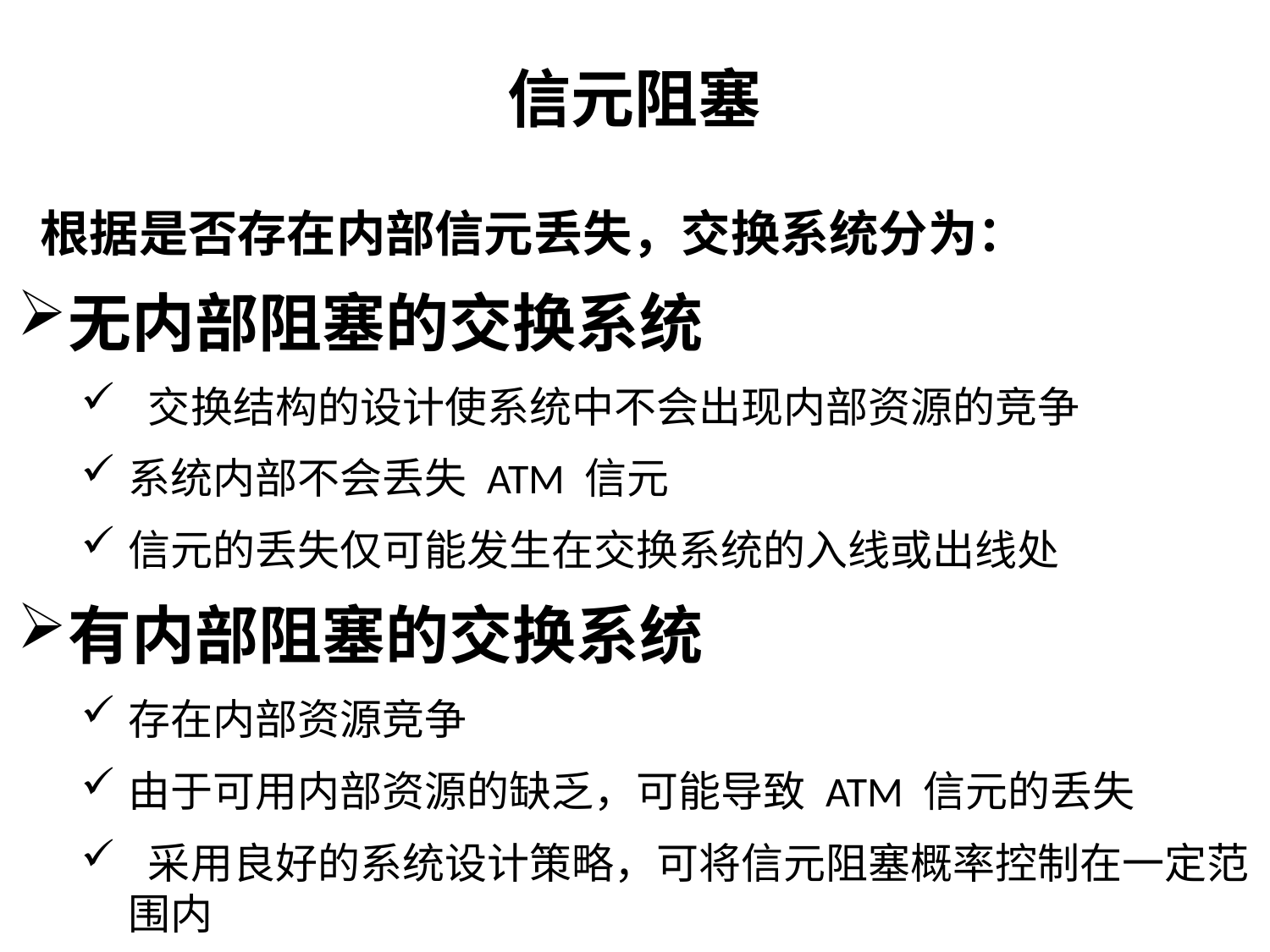

信元阻塞
 根据是否存在内部信元丢失，交换系统分为：
无内部阻塞的交换系统
 交换结构的设计使系统中不会出现内部资源的竞争
系统内部不会丢失 ATM 信元
信元的丢失仅可能发生在交换系统的入线或出线处
有内部阻塞的交换系统
存在内部资源竞争
由于可用内部资源的缺乏，可能导致 ATM 信元的丢失
 采用良好的系统设计策略，可将信元阻塞概率控制在一定范围内